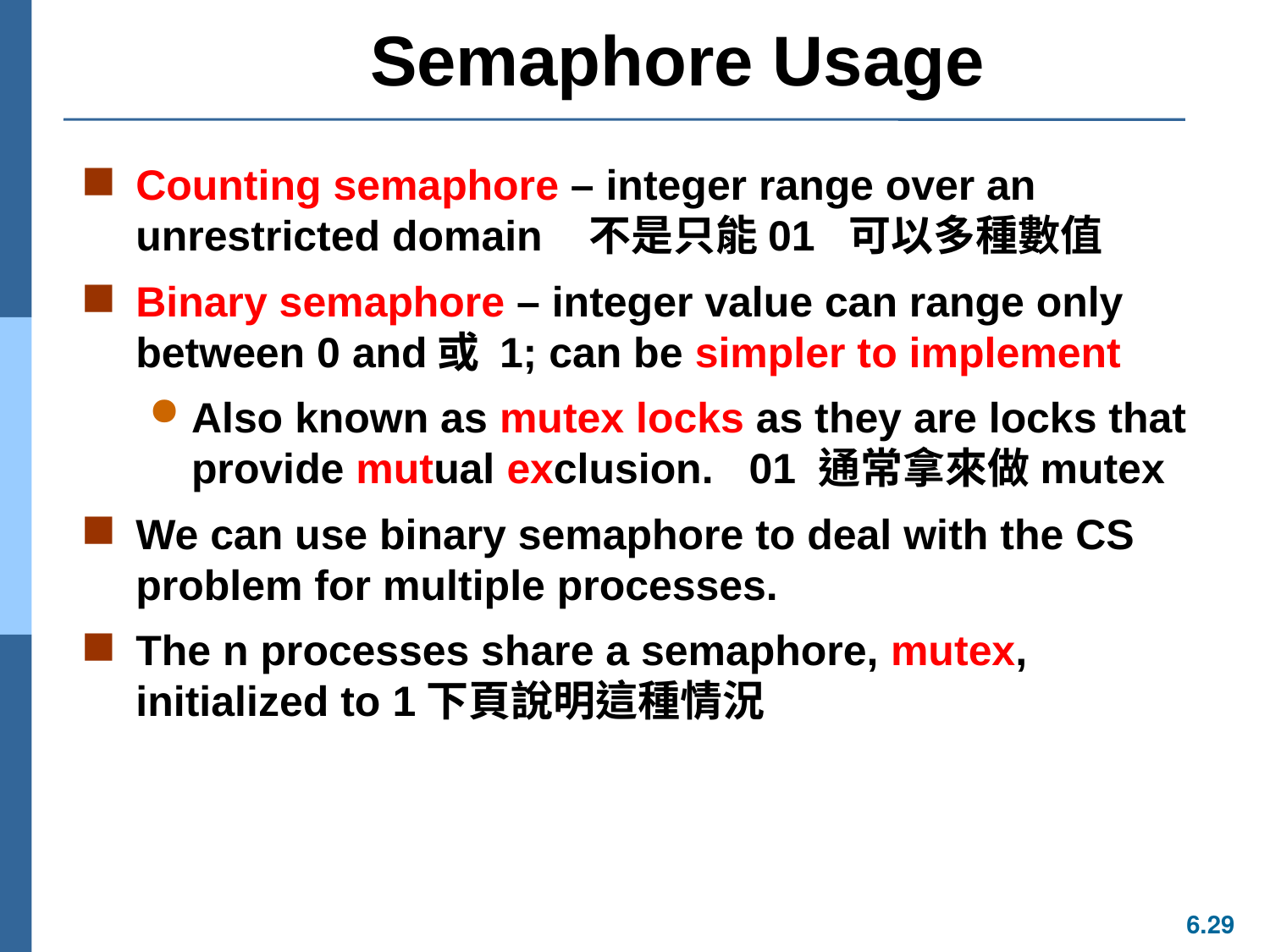

# Semaphore Usage
Counting semaphore – integer range over an unrestricted domain   不是只能01  可以多種數值
Binary semaphore – integer value can range only between 0 and或 1; can be simpler to implement
Also known as mutex locks as they are locks that provide mutual exclusion.   01 通常拿來做mutex
We can use binary semaphore to deal with the CS problem for multiple processes.
The n processes share a semaphore, mutex, initialized to 1下頁說明這種情況